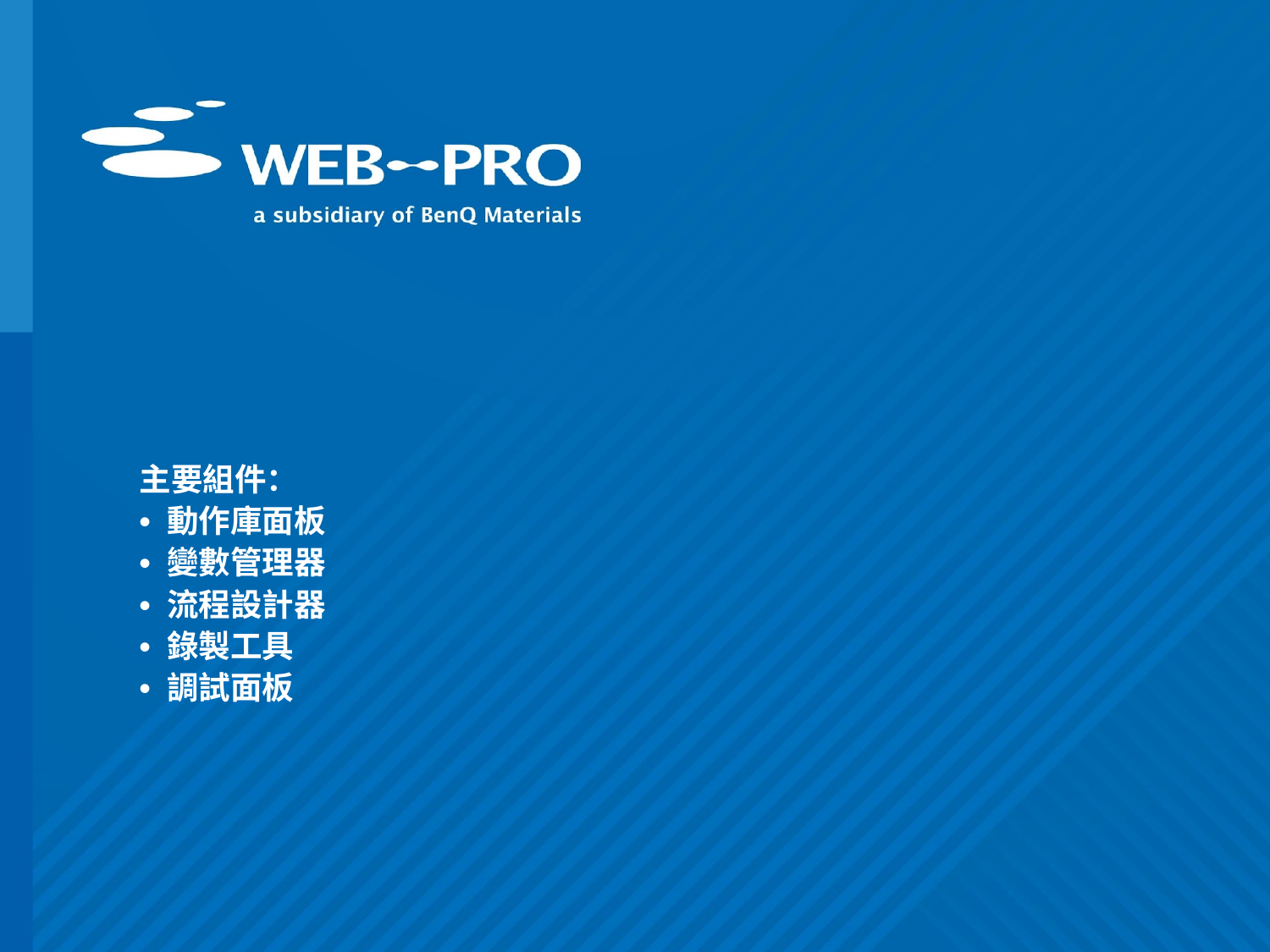

主要組件：
• 動作庫面板
• 變數管理器
• 流程設計器
• 錄製工具
• 調試面板